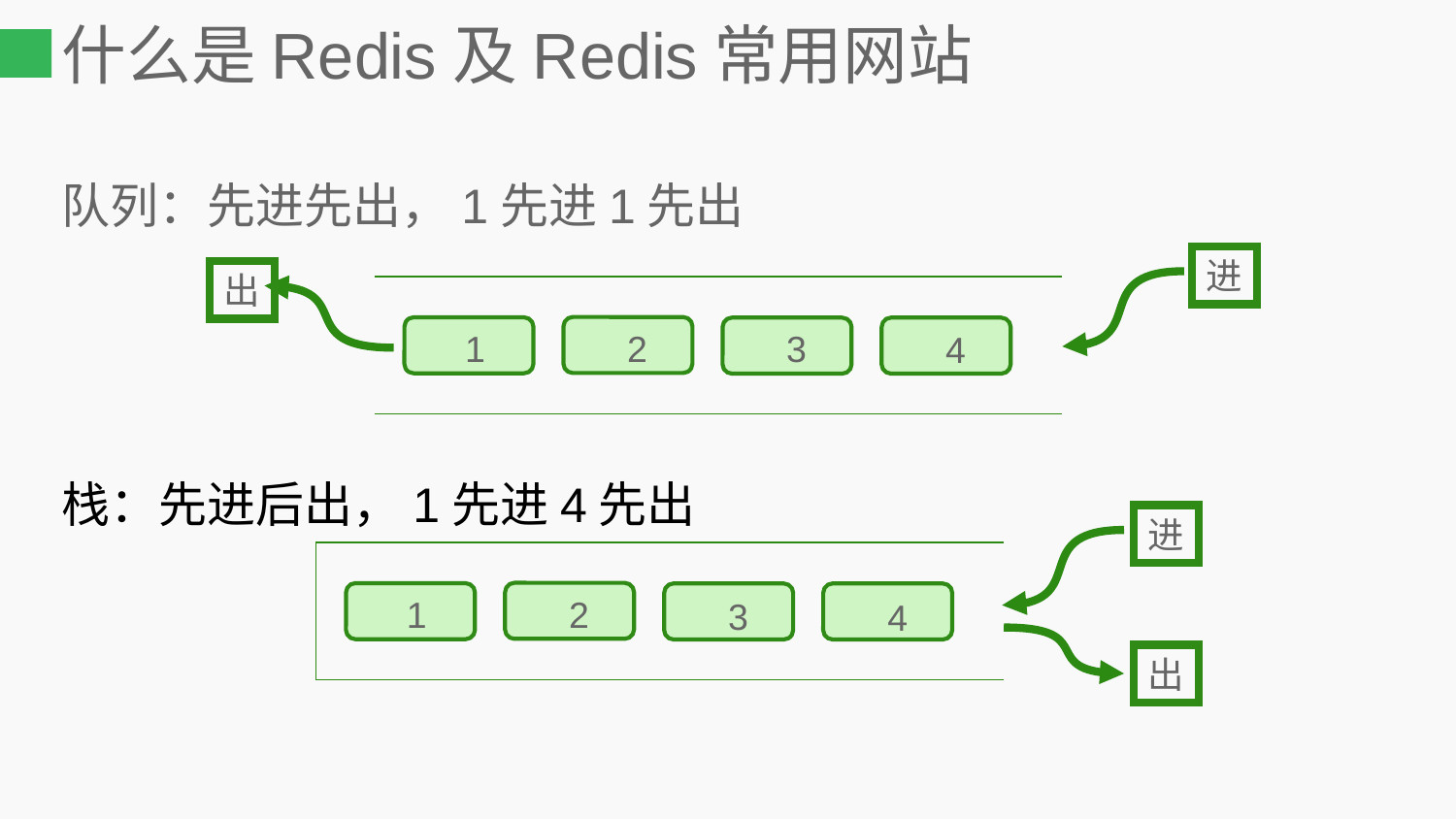

# 什么是Redis及Redis常用网站
队列：先进先出，1先进1先出

栈：先进后出，1先进4先出

进
出

3
2
1
4
进

出
1
2
3
4